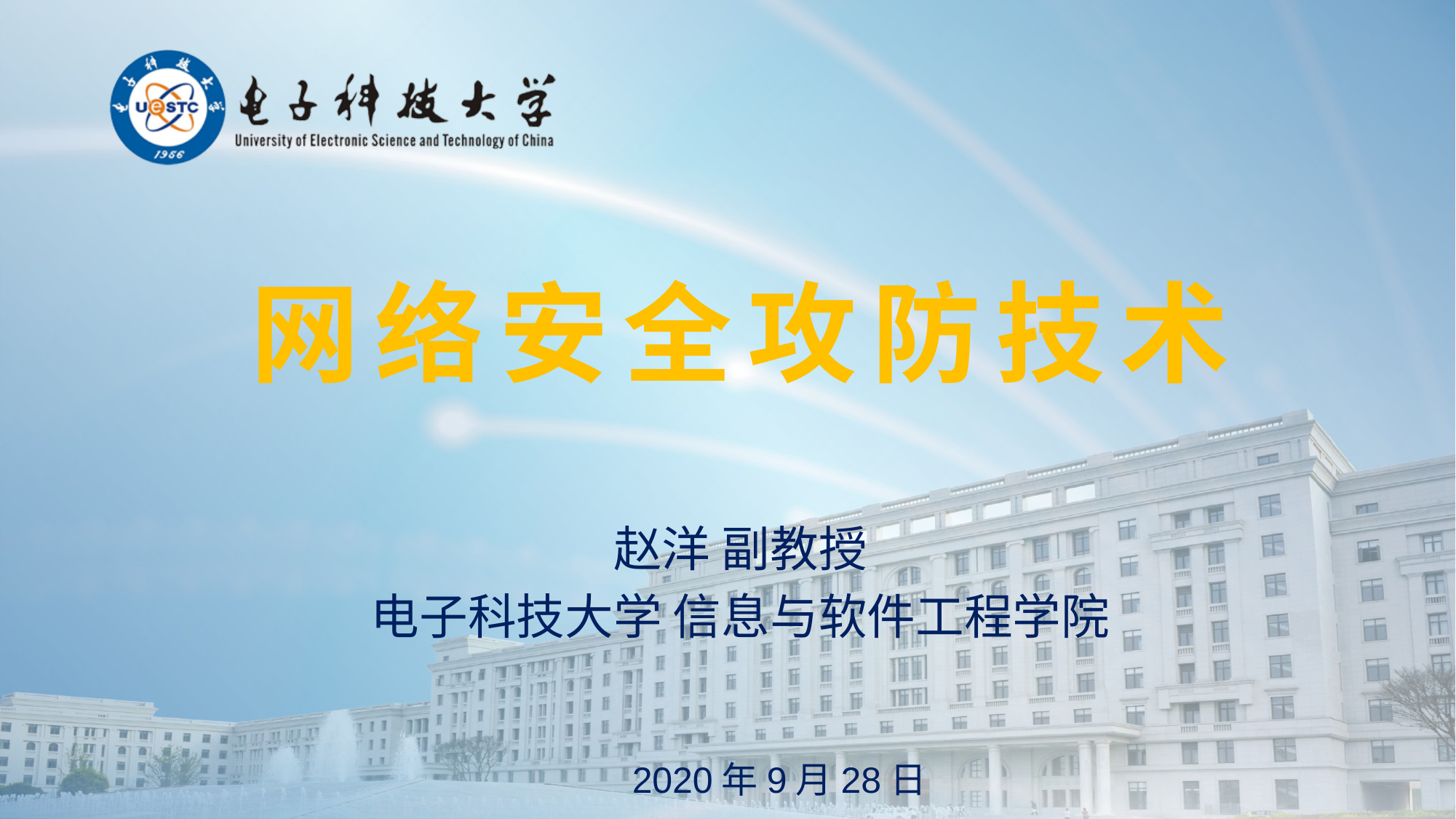

# 网络安全攻防技术
赵洋 副教授
电子科技大学 信息与软件工程学院
2020年9月28日